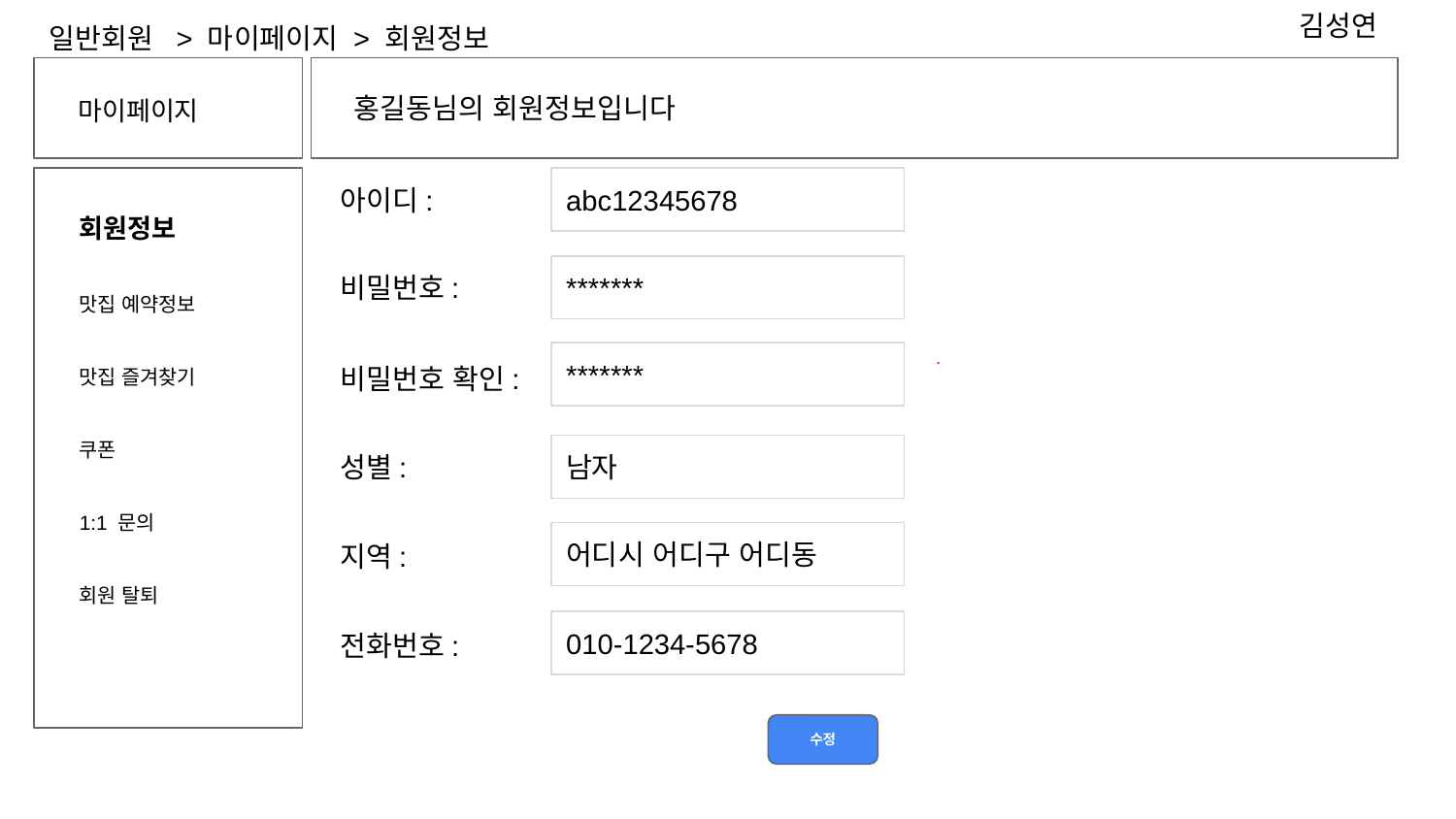

김성연
김성연
일반회원  > 마이페이지 > 회원정보

홍길동님의 회원정보입니다

마이페이지

아이디:
abc12345678
회원정보

맛집 예약정보

맛집 즐겨찾기

쿠폰

1:1 문의

회원 탈퇴
*******
비밀번호:
.
*******
비밀번호 확인:
성별:
남자
어디시 어디구 어디동
지역:
010-1234-5678
전화번호:
수정